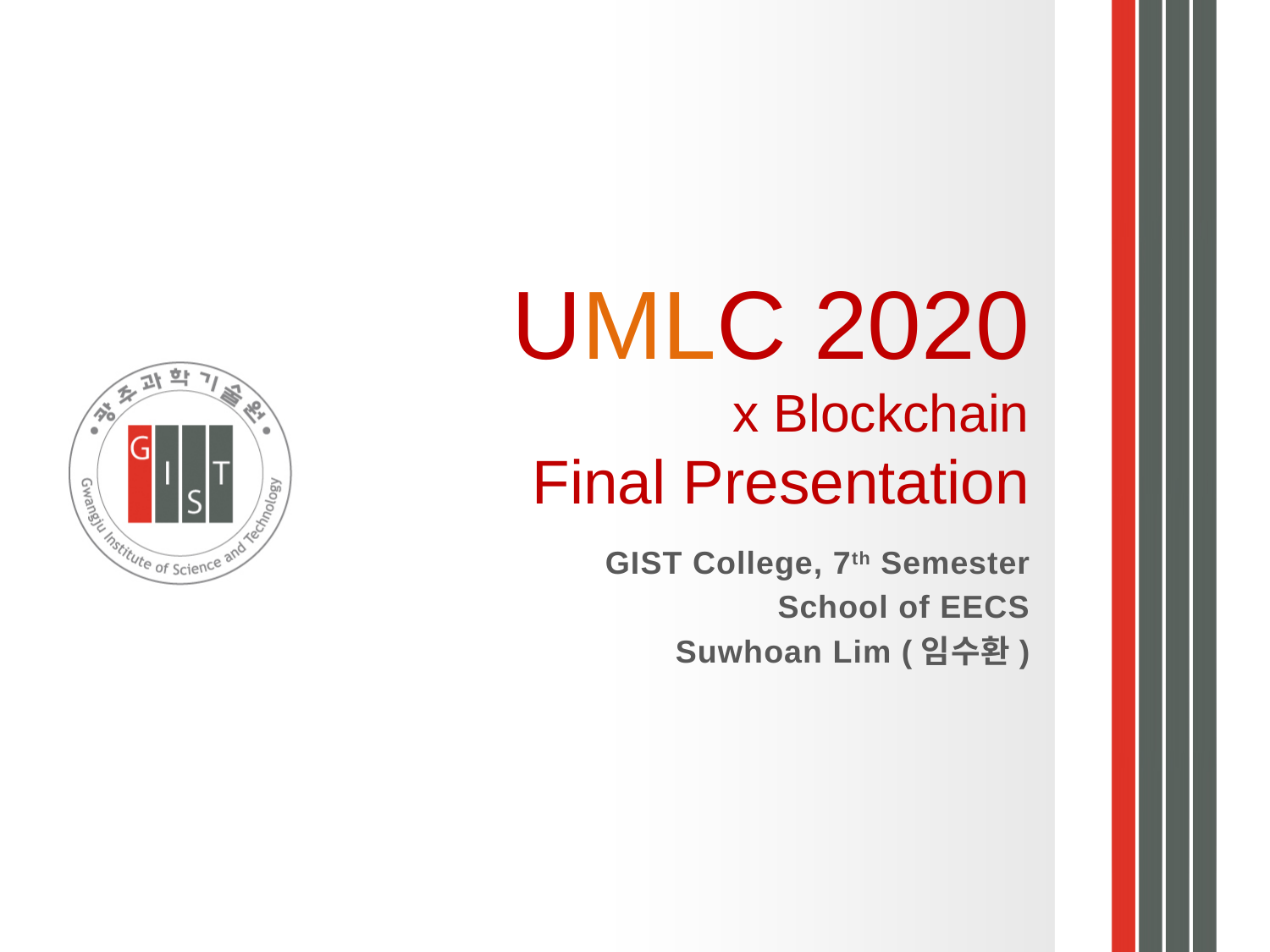

# UMLC 2020 x Blockchain Final Presentation
GIST College, 7th Semester
School of EECS
Suwhoan Lim (임수환)